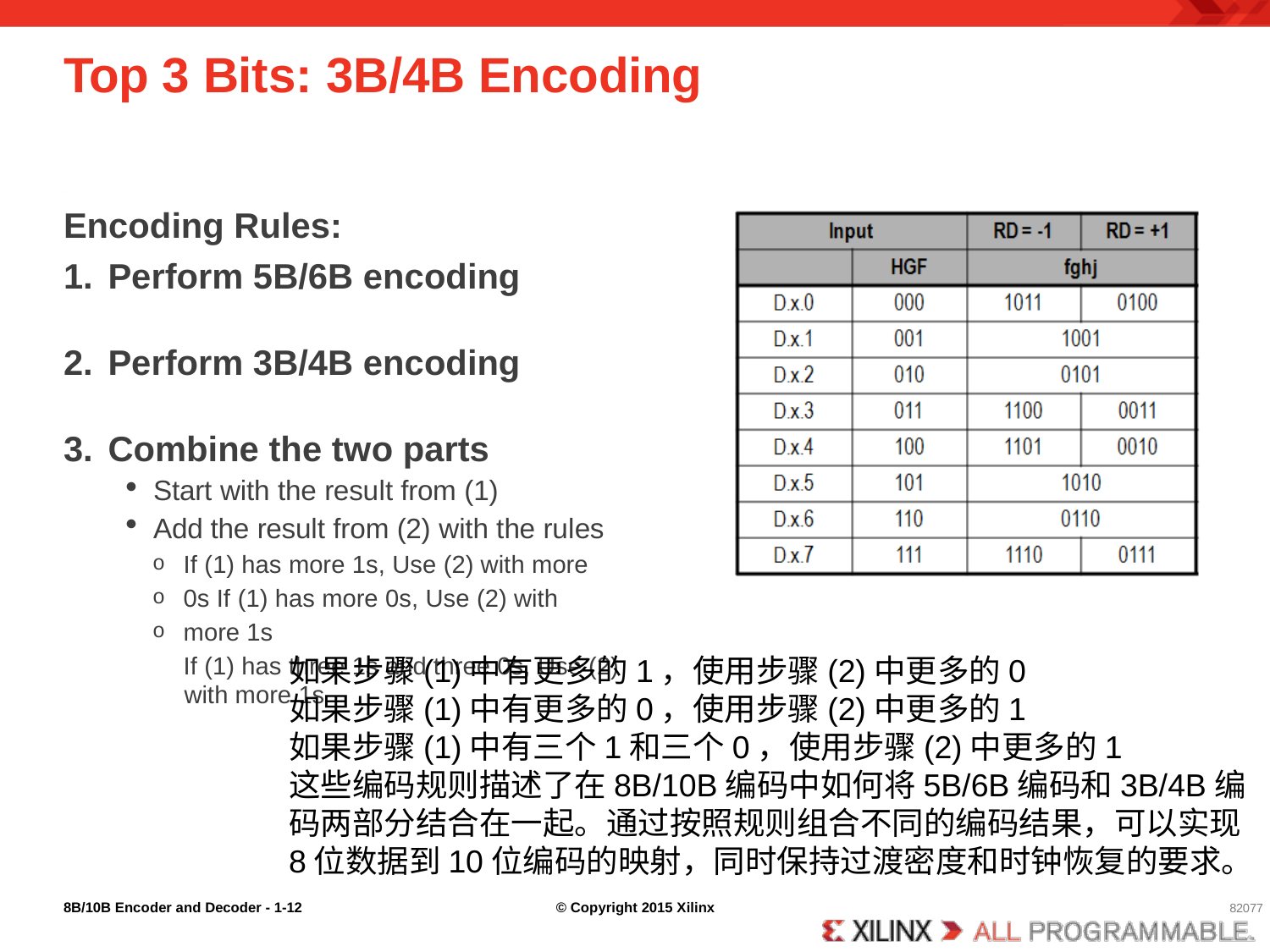

# Top 3 Bits: 3B/4B Encoding

1-12
27385**slide

Encoding Rules:
Perform 5B/6B encoding

Perform 3B/4B encoding

Combine the two parts
Start with the result from (1)
Add the result from (2) with the rules
o o o
If (1) has more 1s, Use (2) with more 0s If (1) has more 0s, Use (2) with more 1s
If (1) has three 1s and three 0s, Use (2) with more 1s
如果步骤(1)中有更多的1，使用步骤(2)中更多的0
如果步骤(1)中有更多的0，使用步骤(2)中更多的1
如果步骤(1)中有三个1和三个0，使用步骤(2)中更多的1
这些编码规则描述了在8B/10B编码中如何将5B/6B编码和3B/4B编码两部分结合在一起。通过按照规则组合不同的编码结果，可以实现8位数据到10位编码的映射，同时保持过渡密度和时钟恢复的要求。
8B/10B Encoder and Decoder - 1-12
© Copyright 2015 Xilinx
82077